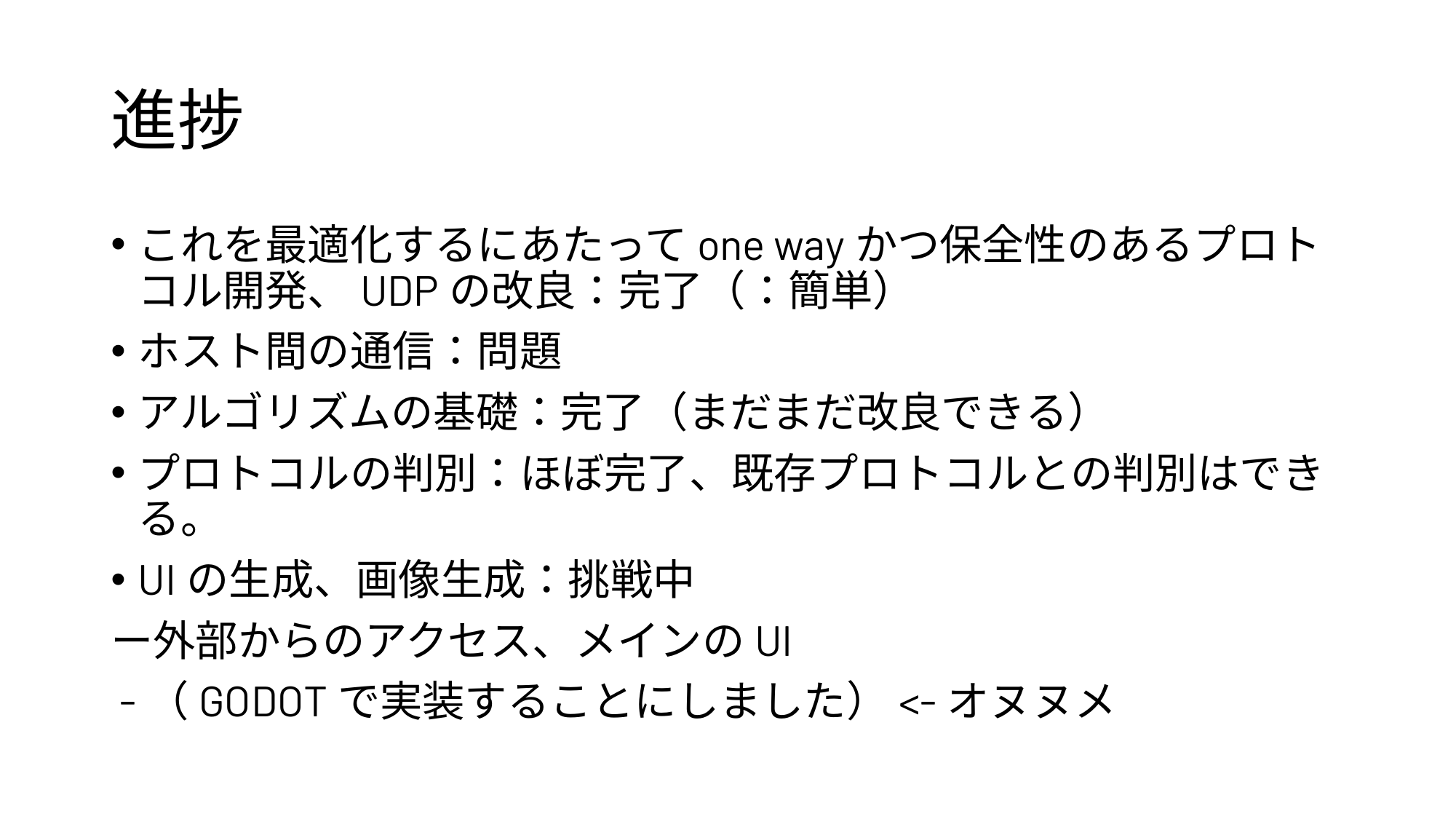

# 進捗
これを最適化するにあたってone wayかつ保全性のあるプロトコル開発、UDPの改良：完了（：簡単）
ホスト間の通信：問題
アルゴリズムの基礎：完了（まだまだ改良できる）
プロトコルの判別：ほぼ完了、既存プロトコルとの判別はできる。
UIの生成、画像生成：挑戦中
ー外部からのアクセス、メインのUI
 -（GODOTで実装することにしました）<-オヌヌメ